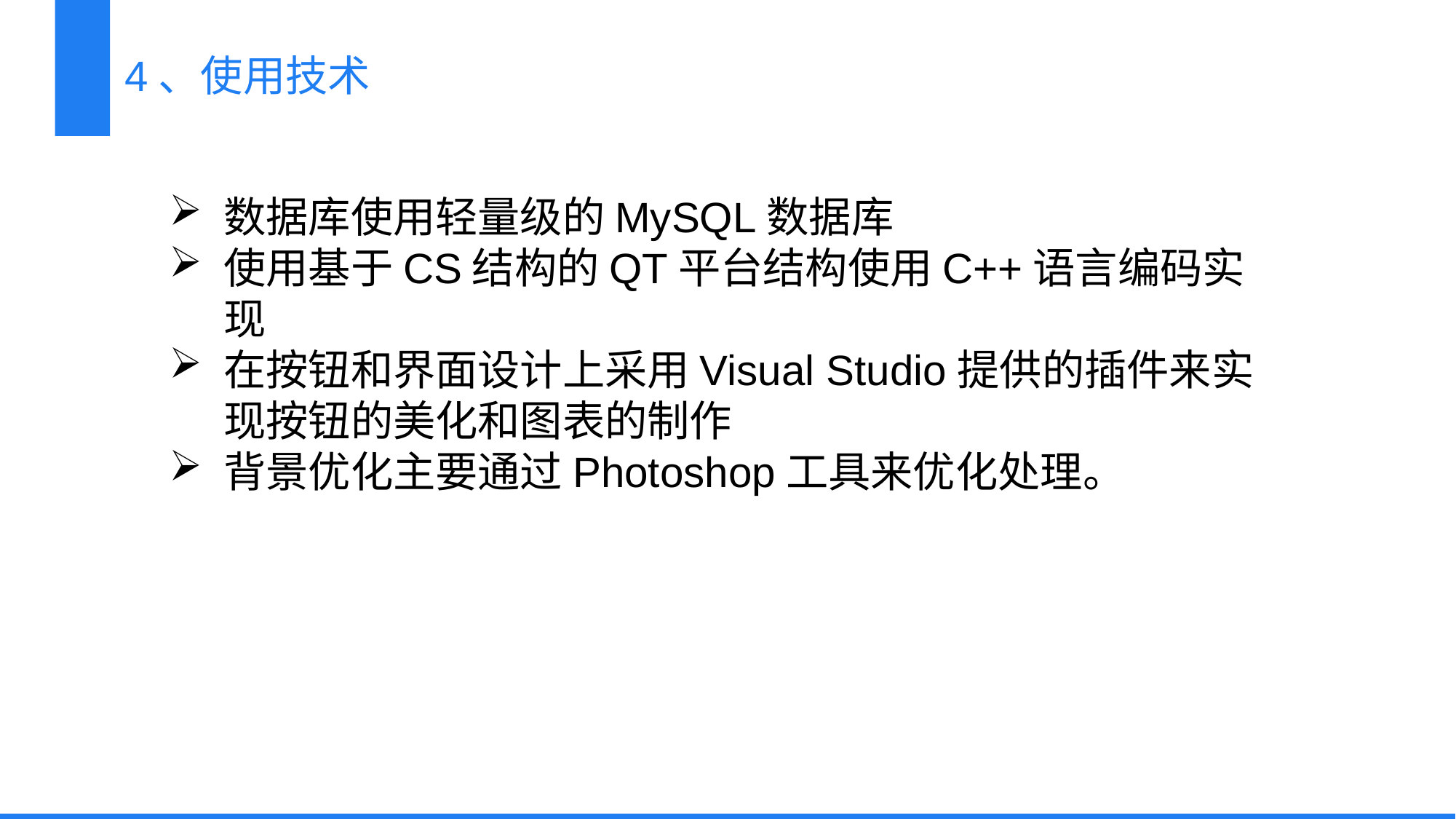

4、使用技术
数据库使用轻量级的MySQL数据库
使用基于CS结构的QT平台结构使用C++语言编码实现
在按钮和界面设计上采用Visual Studio提供的插件来实现按钮的美化和图表的制作
背景优化主要通过Photoshop工具来优化处理。